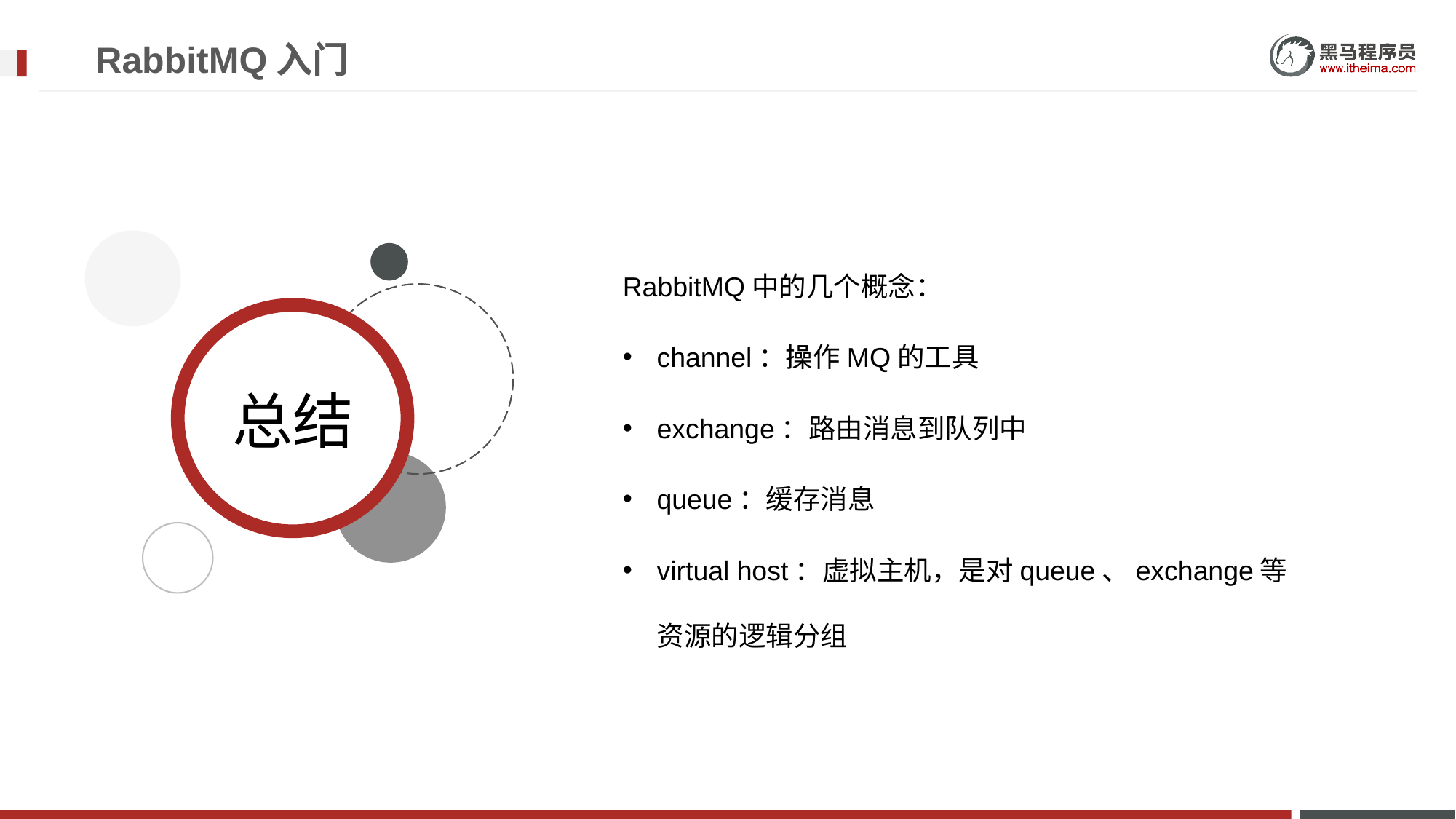

# RabbitMQ入门
RabbitMQ中的几个概念：
channel：操作MQ的工具
exchange：路由消息到队列中
queue：缓存消息
virtual host：虚拟主机，是对queue、exchange等资源的逻辑分组